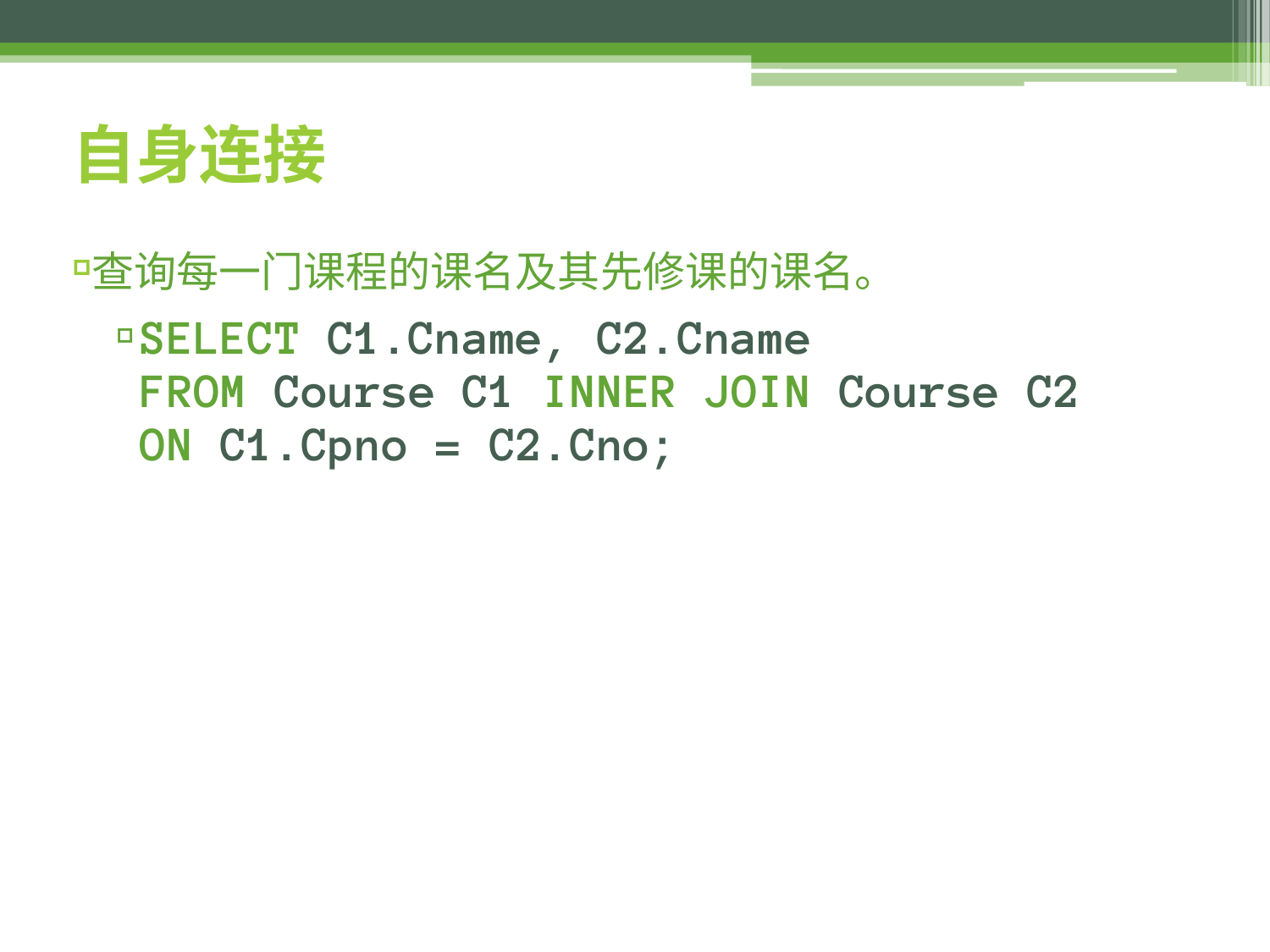

# 自身连接
查询每一门课程的课名及其先修课的课名。
SELECT C1.Cname, C2.Cname
FROM Course C1 INNER JOIN Course C2
ON C1.Cpno = C2.Cno;